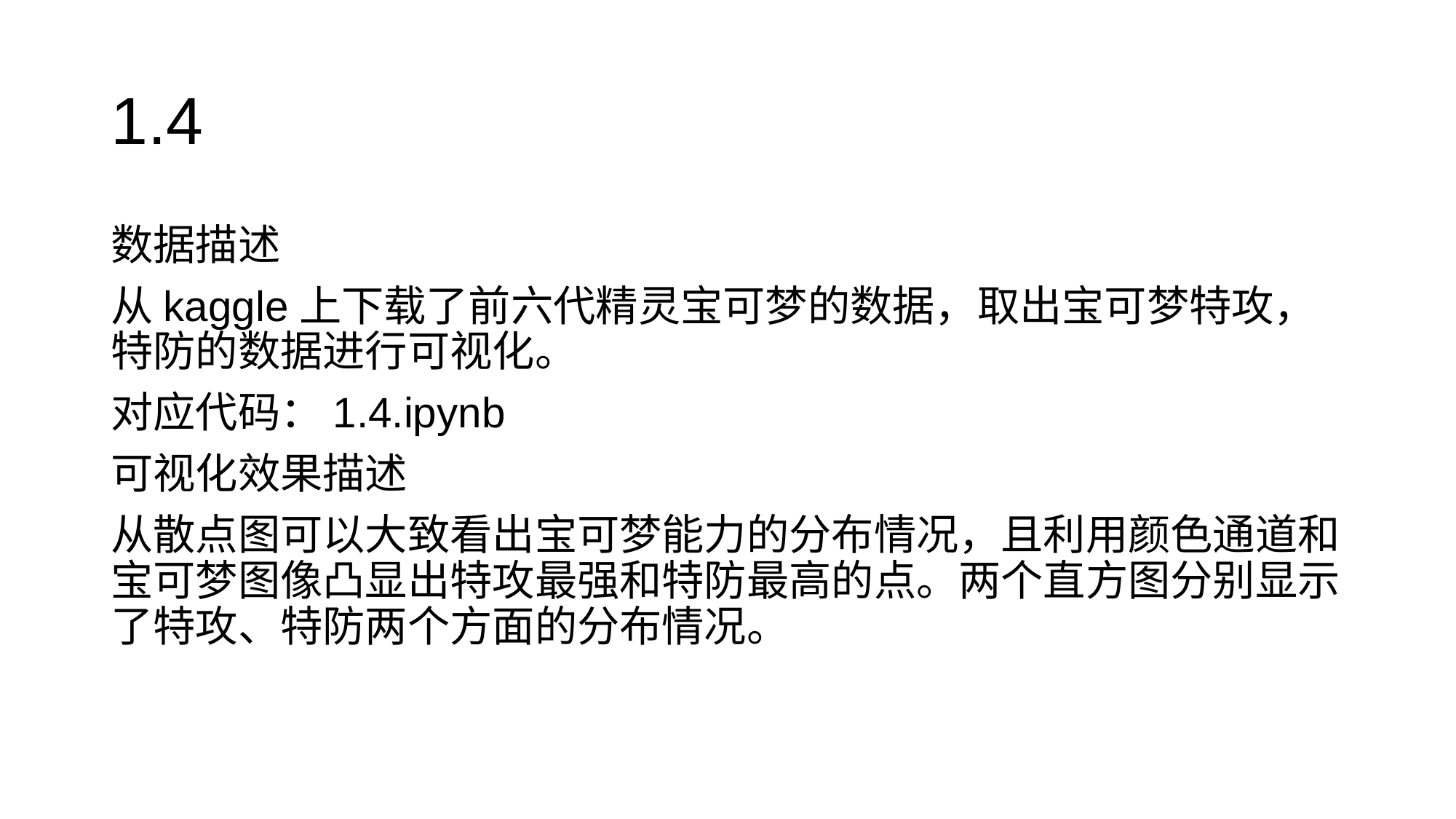

# 1.4
数据描述
从kaggle上下载了前六代精灵宝可梦的数据，取出宝可梦特攻，特防的数据进行可视化。
对应代码：1.4.ipynb
可视化效果描述
从散点图可以大致看出宝可梦能力的分布情况，且利用颜色通道和宝可梦图像凸显出特攻最强和特防最高的点。两个直方图分别显示了特攻、特防两个方面的分布情况。